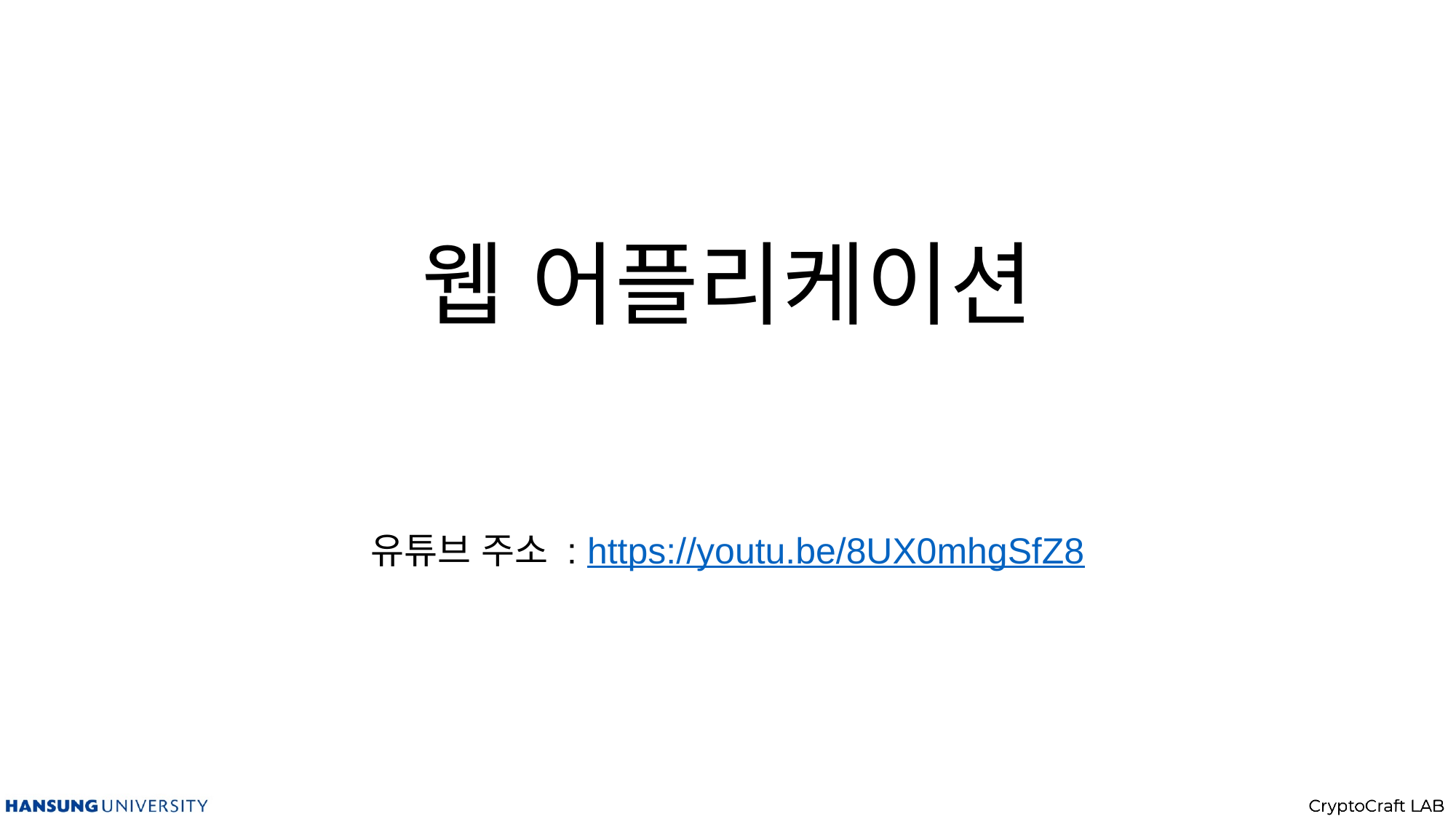

# 웹 어플리케이션
유튜브 주소 : https://youtu.be/8UX0mhgSfZ8